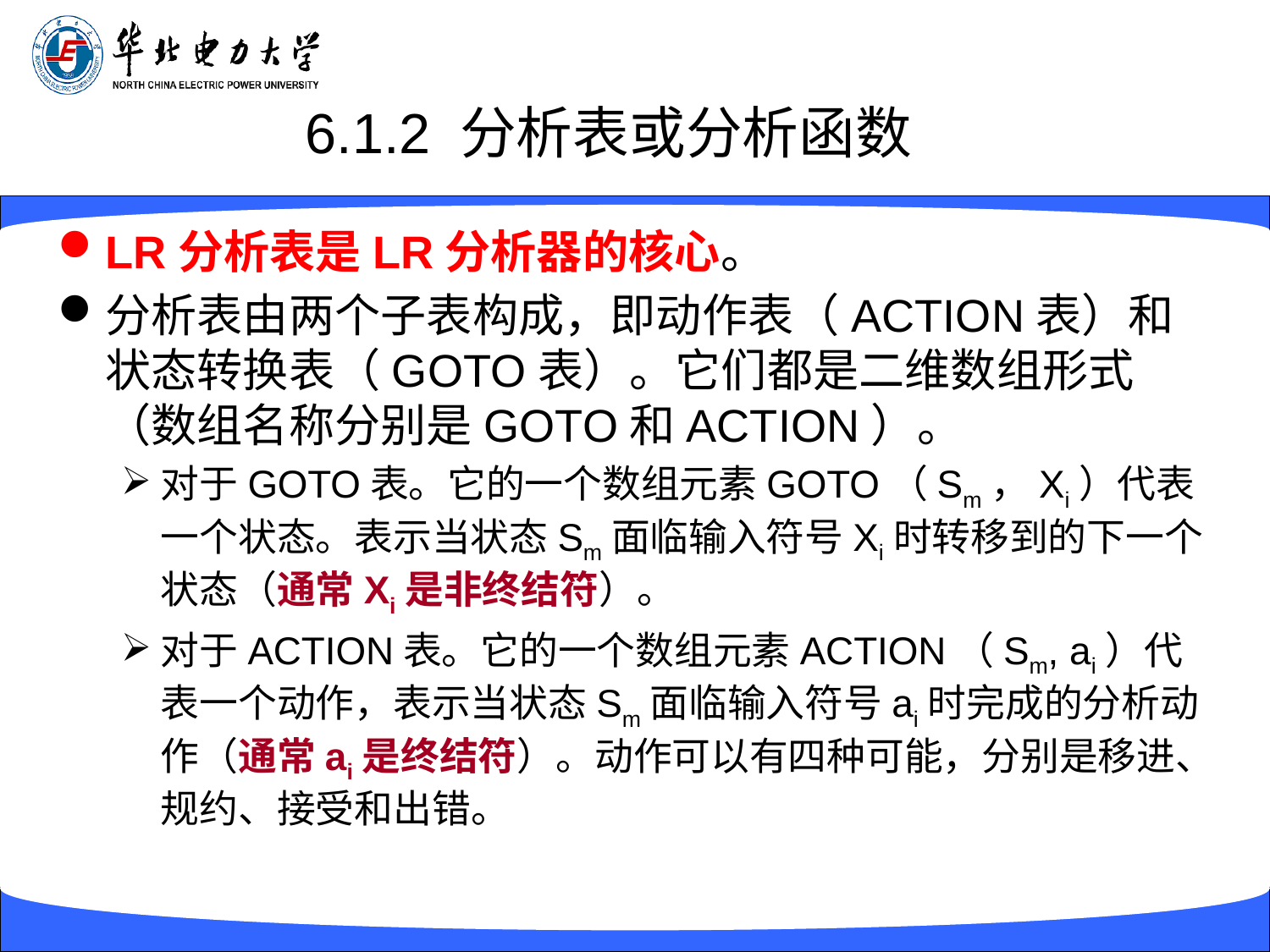

# 6.1.2 分析表或分析函数
LR分析表是LR分析器的核心。
分析表由两个子表构成，即动作表（ACTION表）和状态转换表（GOTO表）。它们都是二维数组形式（数组名称分别是GOTO和ACTION）。
对于GOTO表。它的一个数组元素GOTO（Sm，Xi）代表一个状态。表示当状态Sm面临输入符号Xi时转移到的下一个状态（通常Xi是非终结符）。
对于ACTION表。它的一个数组元素ACTION（Sm, ai）代表一个动作，表示当状态Sm面临输入符号ai时完成的分析动作（通常ai是终结符）。动作可以有四种可能，分别是移进、规约、接受和出错。